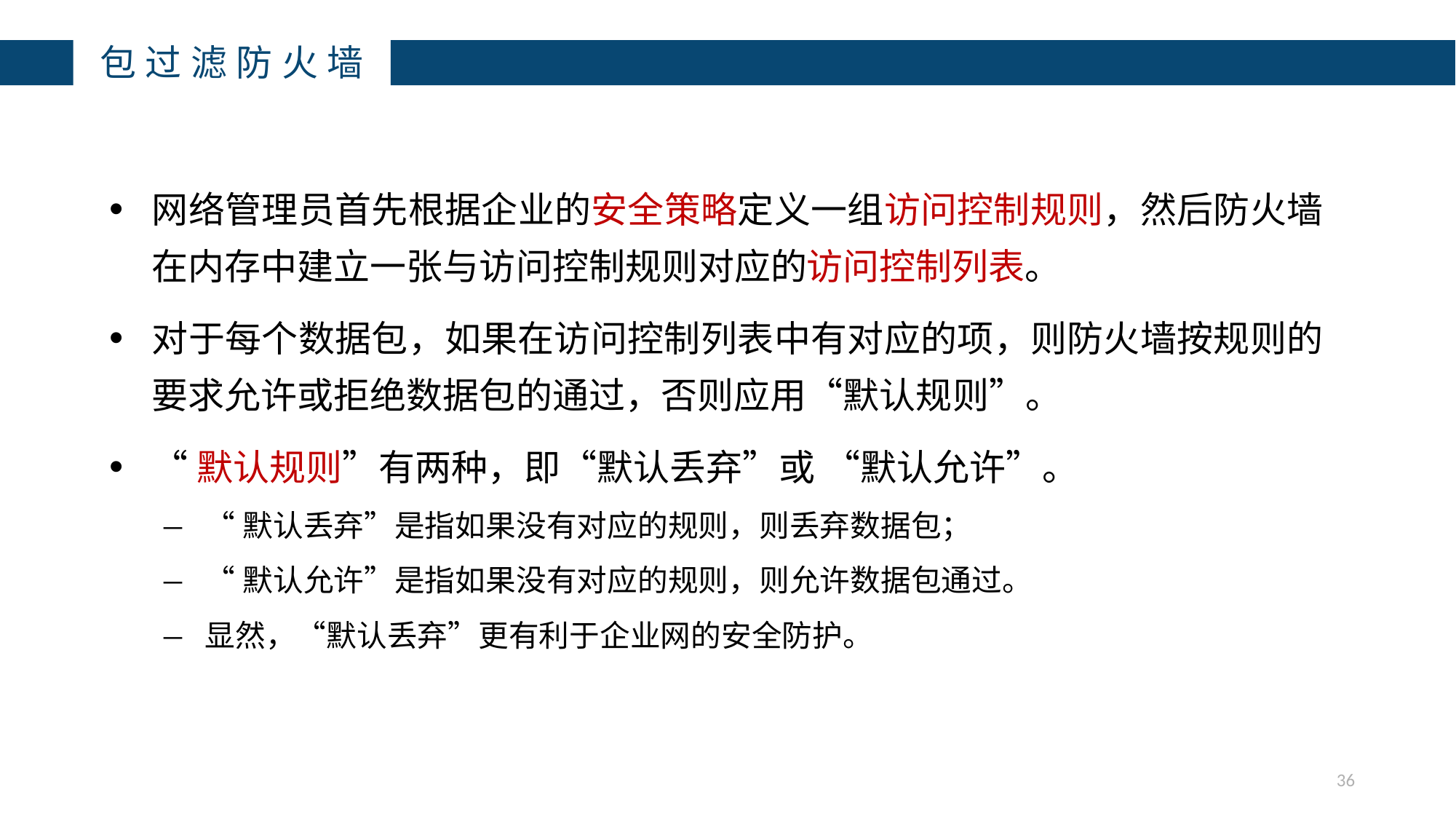

包过滤防火墙

网络管理员首先根据企业的安全策略定义一组访问控制规则，然后防火墙在内存中建立一张与访问控制规则对应的访问控制列表。
对于每个数据包，如果在访问控制列表中有对应的项，则防火墙按规则的要求允许或拒绝数据包的通过，否则应用“默认规则”。
“默认规则”有两种，即“默认丢弃”或 “默认允许”。
“默认丢弃”是指如果没有对应的规则，则丢弃数据包；
“默认允许”是指如果没有对应的规则，则允许数据包通过。
显然，“默认丢弃”更有利于企业网的安全防护。
36